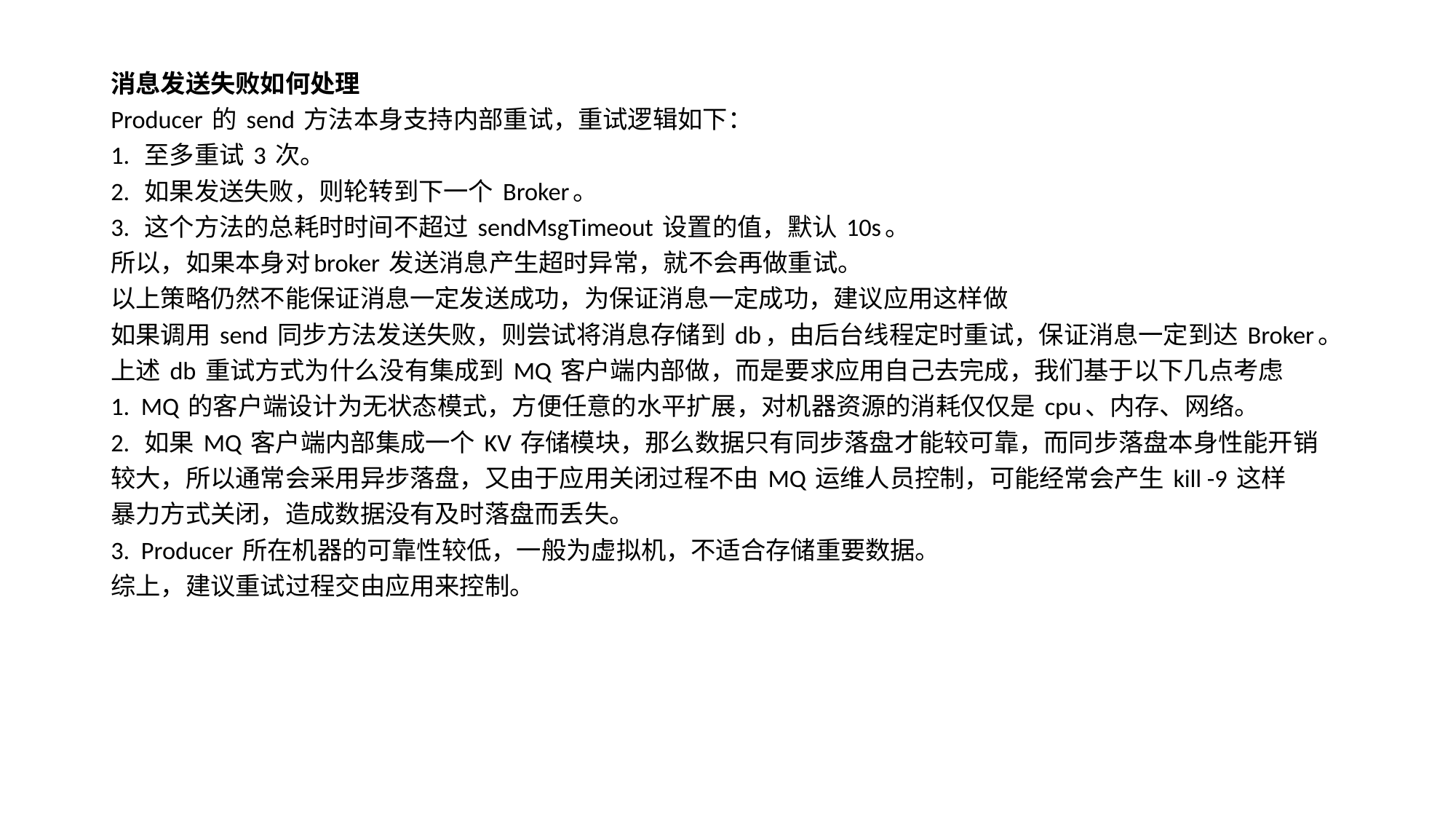

消息发送失败如何处理
Producer 的 send 方法本身支持内部重试，重试逻辑如下：
1.  至多重试 3 次。
2.  如果发送失败，则轮转到下一个 Broker。
3.  这个方法的总耗时时间不超过 sendMsgTimeout 设置的值，默认 10s。
所以，如果本身对broker 发送消息产生超时异常，就不会再做重试。
以上策略仍然不能保证消息一定发送成功，为保证消息一定成功，建议应用这样做
如果调用 send 同步方法发送失败，则尝试将消息存储到 db，由后台线程定时重试，保证消息一定到达 Broker。
上述 db 重试方式为什么没有集成到 MQ 客户端内部做，而是要求应用自己去完成，我们基于以下几点考虑
1.  MQ 的客户端设计为无状态模式，方便任意的水平扩展，对机器资源的消耗仅仅是 cpu、内存、网络。
2.  如果 MQ 客户端内部集成一个 KV 存储模块，那么数据只有同步落盘才能较可靠，而同步落盘本身性能开销
较大，所以通常会采用异步落盘，又由于应用关闭过程不由 MQ 运维人员控制，可能经常会产生 kill -9 这样
暴力方式关闭，造成数据没有及时落盘而丢失。
3.  Producer 所在机器的可靠性较低，一般为虚拟机，不适合存储重要数据。
综上，建议重试过程交由应用来控制。